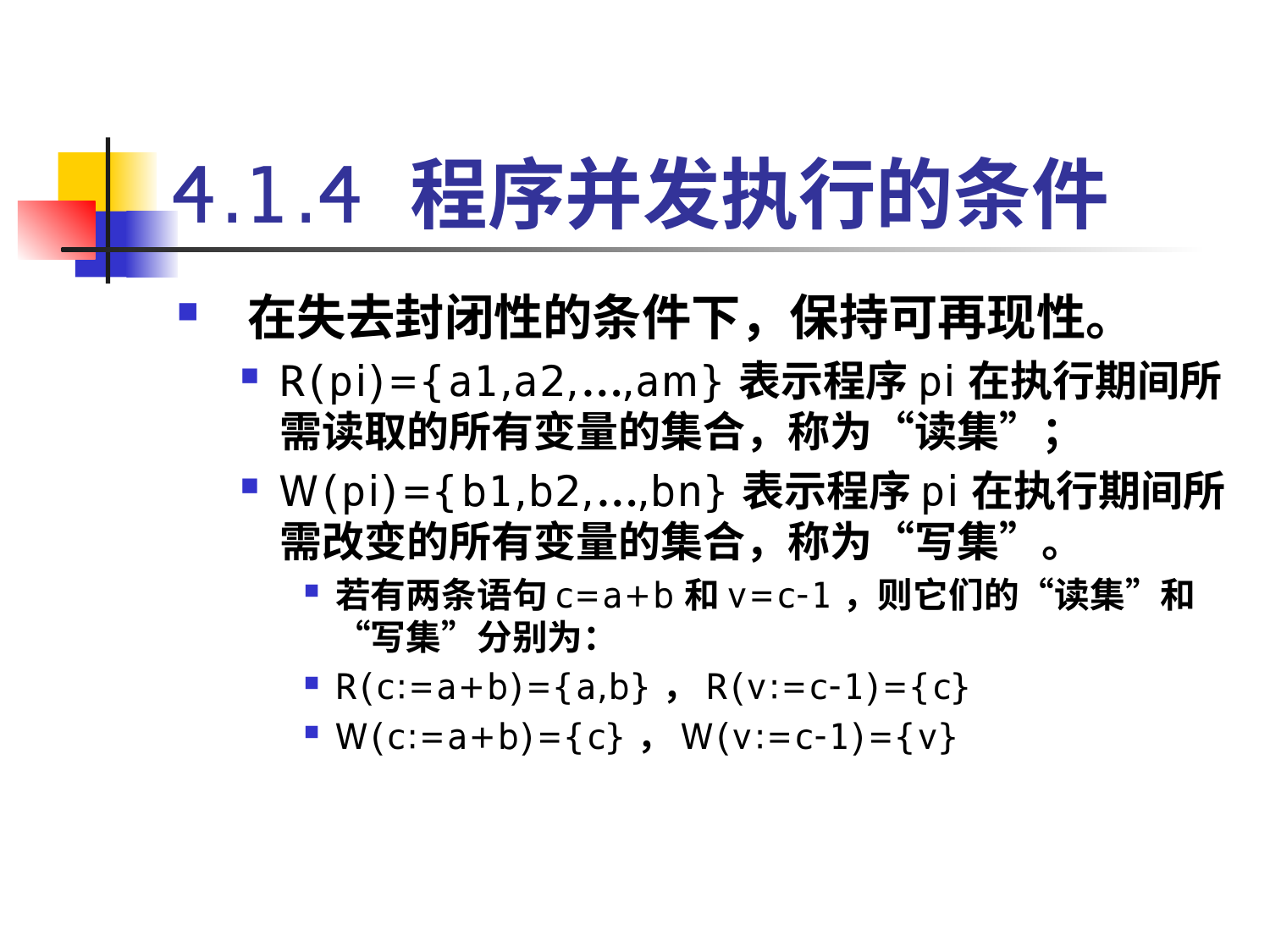

# 4.1.4 程序并发执行的条件
 在失去封闭性的条件下，保持可再现性。
R(pi)={a1,a2,…,am}表示程序pi在执行期间所需读取的所有变量的集合，称为“读集”；
W(pi)={b1,b2,…,bn}表示程序pi在执行期间所需改变的所有变量的集合，称为“写集”。
若有两条语句c=a+b和v=c-1，则它们的“读集”和“写集”分别为：
R(c:=a+b)={a,b}，R(v:=c-1)={c}
W(c:=a+b)={c}，W(v:=c-1)={v}